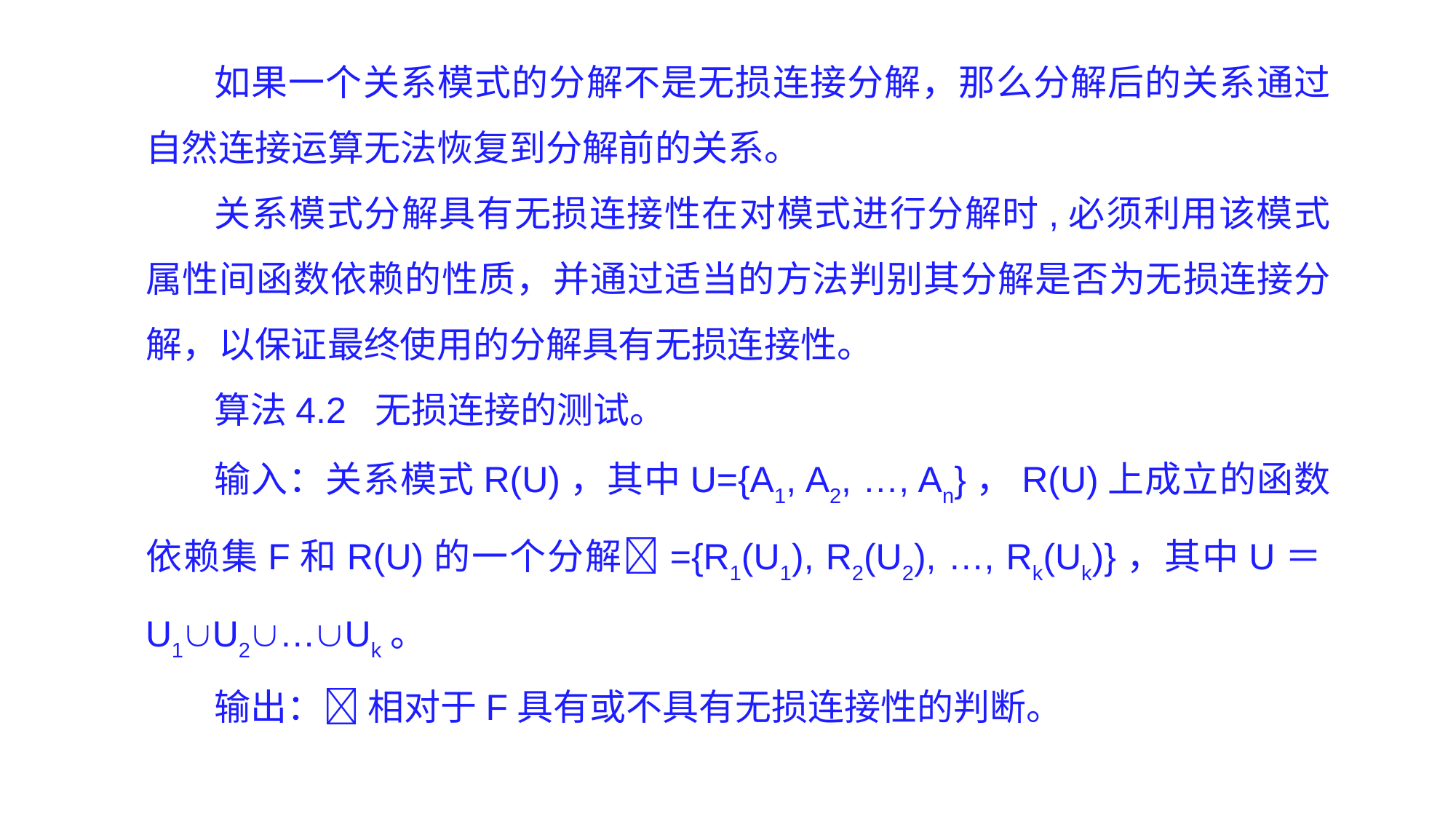

如果一个关系模式的分解不是无损连接分解，那么分解后的关系通过自然连接运算无法恢复到分解前的关系。
关系模式分解具有无损连接性在对模式进行分解时,必须利用该模式属性间函数依赖的性质，并通过适当的方法判别其分解是否为无损连接分解，以保证最终使用的分解具有无损连接性。
算法4.2  无损连接的测试。
输入：关系模式R(U)，其中U={A1, A2, …, An}，R(U)上成立的函数依赖集F和R(U)的一个分解ρ={R1(U1), R2(U2), …, Rk(Uk)}，其中U＝U1∪U2∪…∪Uk。
输出：ρ 相对于F具有或不具有无损连接性的判断。